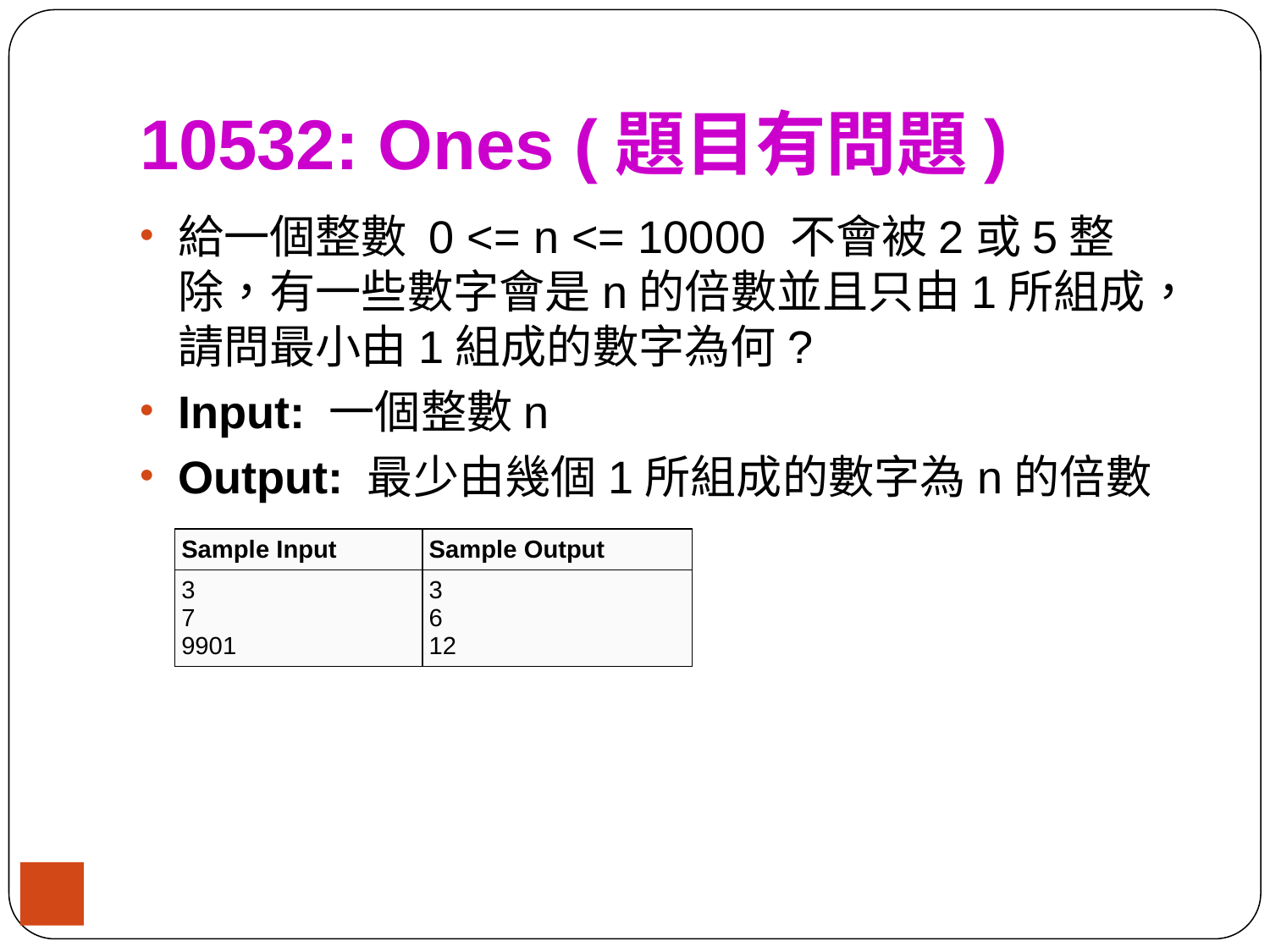

# 10532: Ones (題目有問題)
給一個整數 0 <= n <= 10000 不會被2或5整除，有一些數字會是n的倍數並且只由1所組成，請問最小由1組成的數字為何?
Input: 一個整數n
Output: 最少由幾個1所組成的數字為n的倍數
| Sample Input | Sample Output |
| --- | --- |
| 3 7 9901 | 3 6 12 |